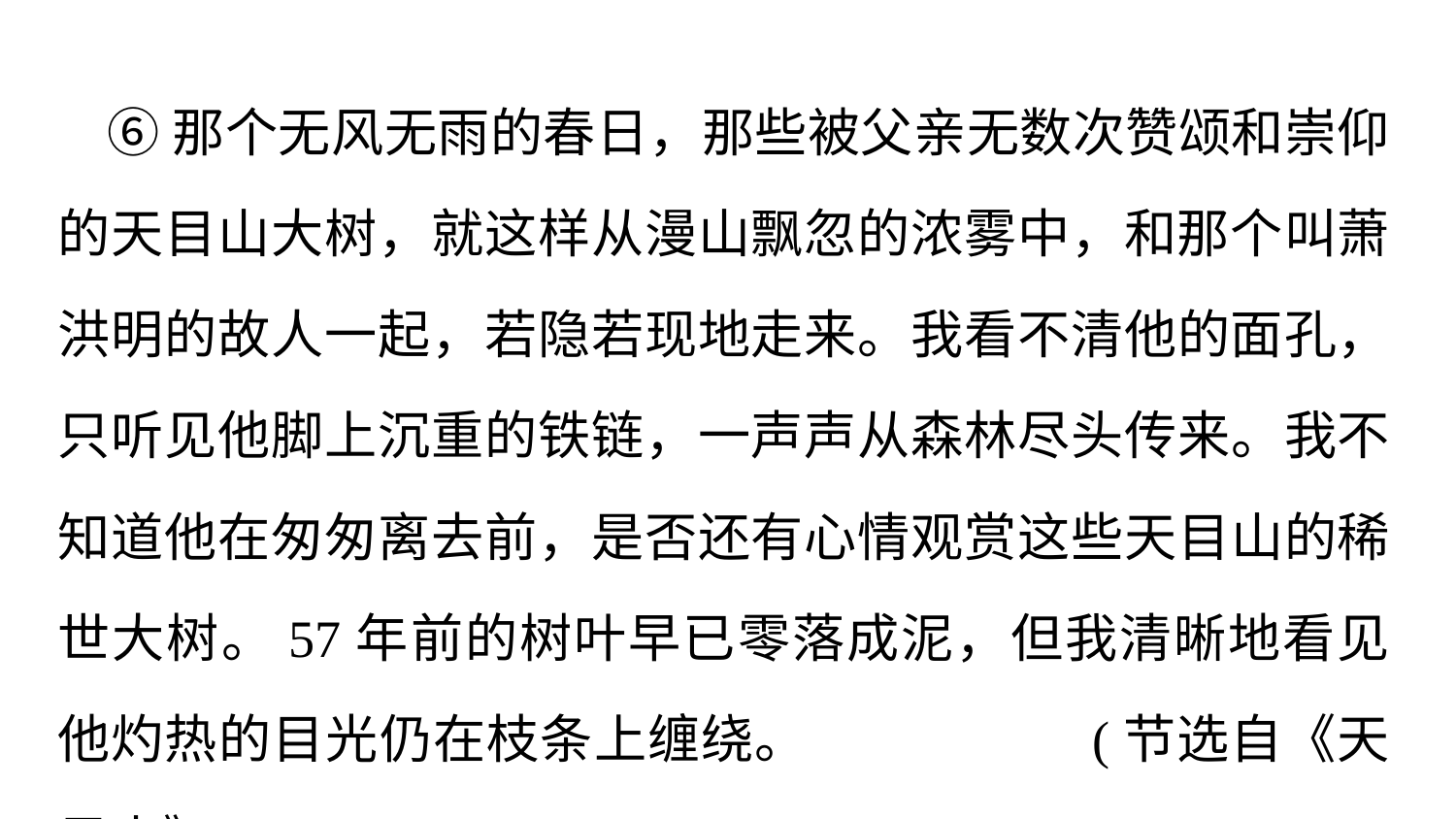

⑥那个无风无雨的春日，那些被父亲无数次赞颂和崇仰的天目山大树，就这样从漫山飘忽的浓雾中，和那个叫萧洪明的故人一起，若隐若现地走来。我看不清他的面孔，只听见他脚上沉重的铁链，一声声从森林尽头传来。我不知道他在匆匆离去前，是否还有心情观赏这些天目山的稀世大树。57年前的树叶早已零落成泥，但我清晰地看见他灼热的目光仍在枝条上缠绕。		(节选自《天目山》)